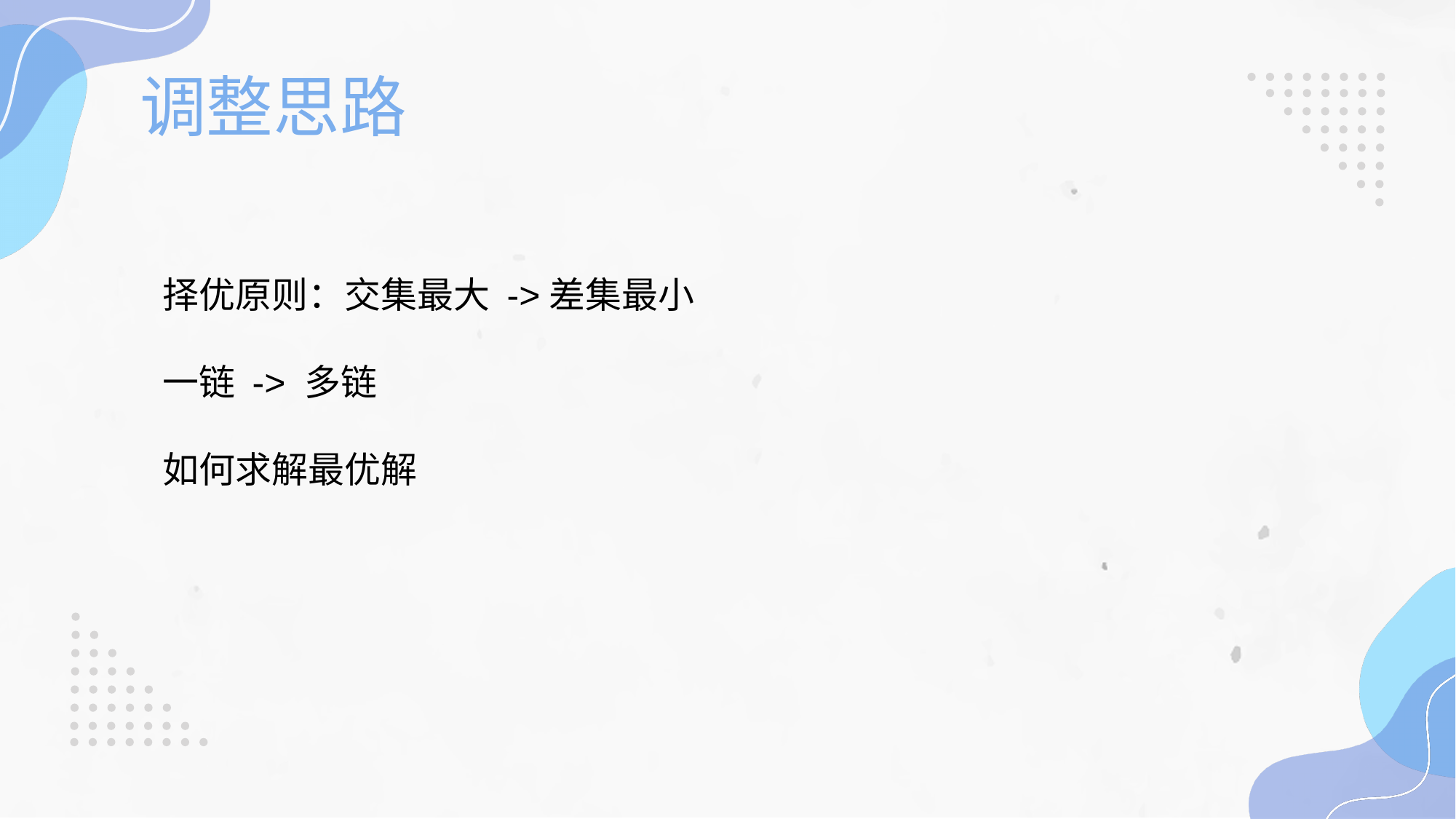

调整思路
择优原则：交集最大 ->差集最小

一链 -> 多链

如何求解最优解